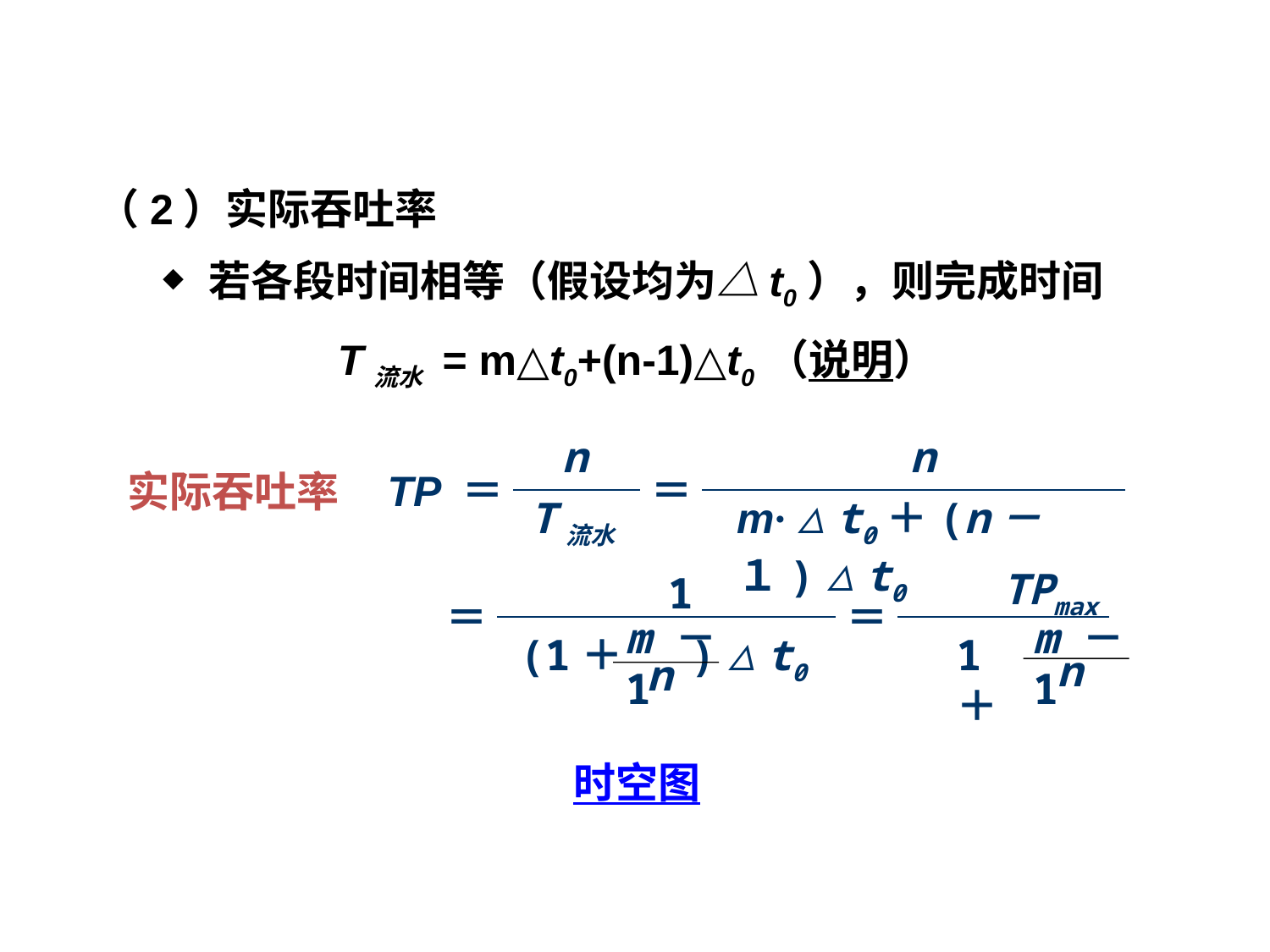

（2）实际吞吐率
若各段时间相等（假设均为△t0），则完成时间
T流水 = m△t0+(n-1)△t0	（说明）

时空图
n
n
TP ＝ ─── ＝ ──────────
T流水
m·△t0＋(n－１)△t0
TPmax
1
＝ ──────── ＝ ─────
m－1
m－1
(1＋      )△t0
1＋
n
n

实际吞吐率